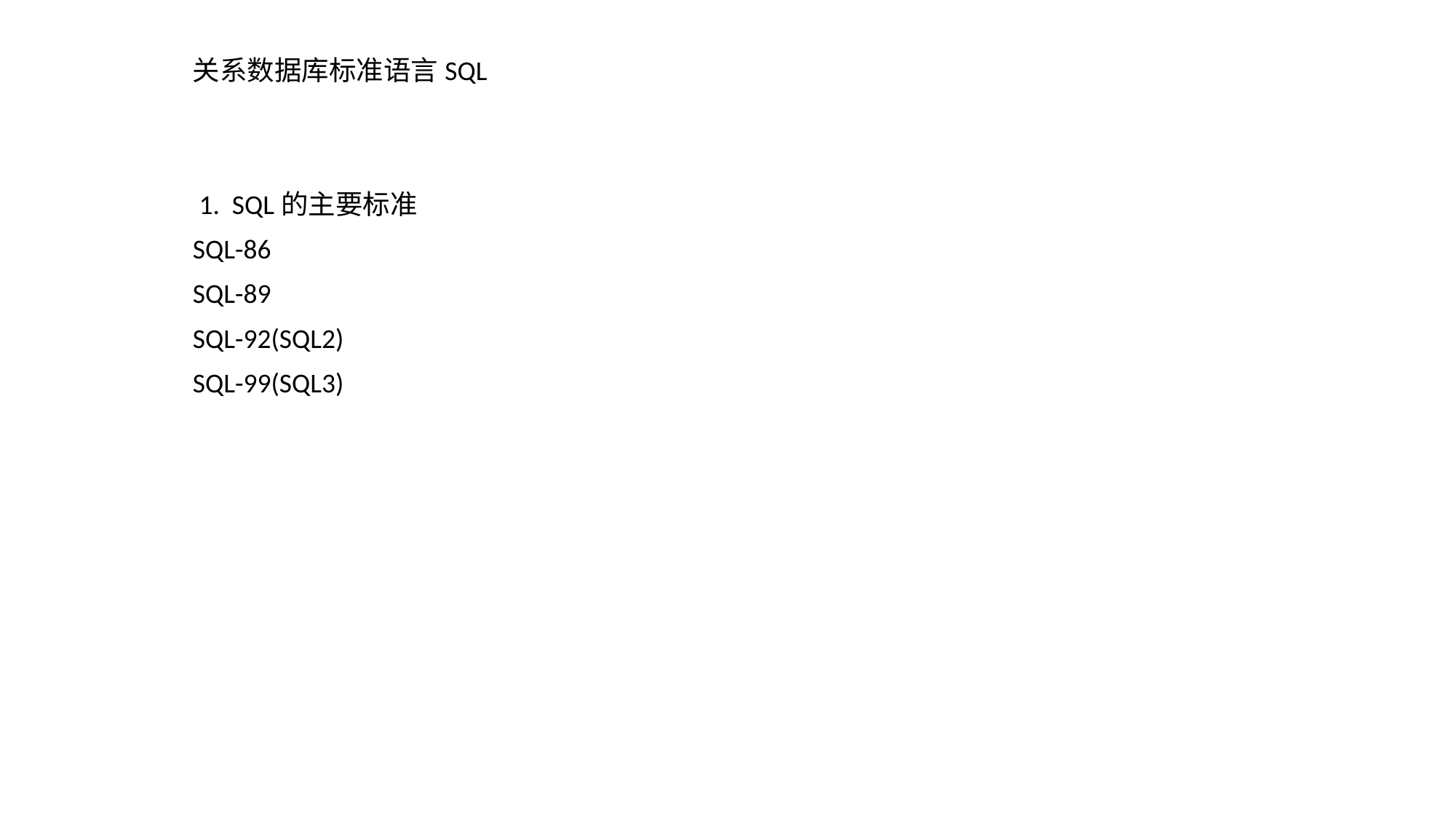

关系数据库标准语言SQL

 1.  SQL的主要标准
SQL-86
SQL-89
SQL-92(SQL2)
SQL-99(SQL3)